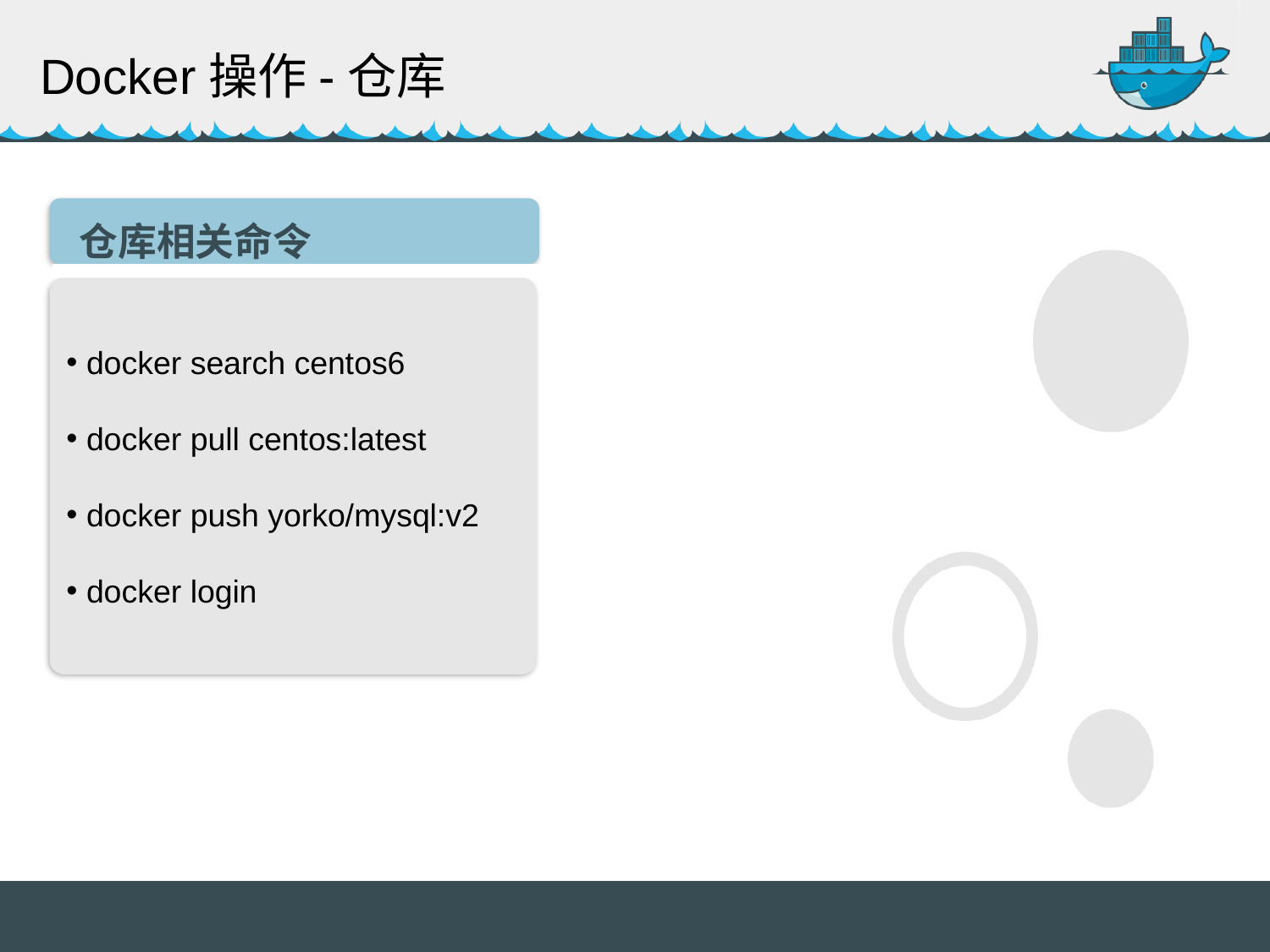

Docker操作-仓库

 docker search centos6

 docker pull centos:latest

 docker push yorko/mysql:v2

 docker login
仓库相关命令